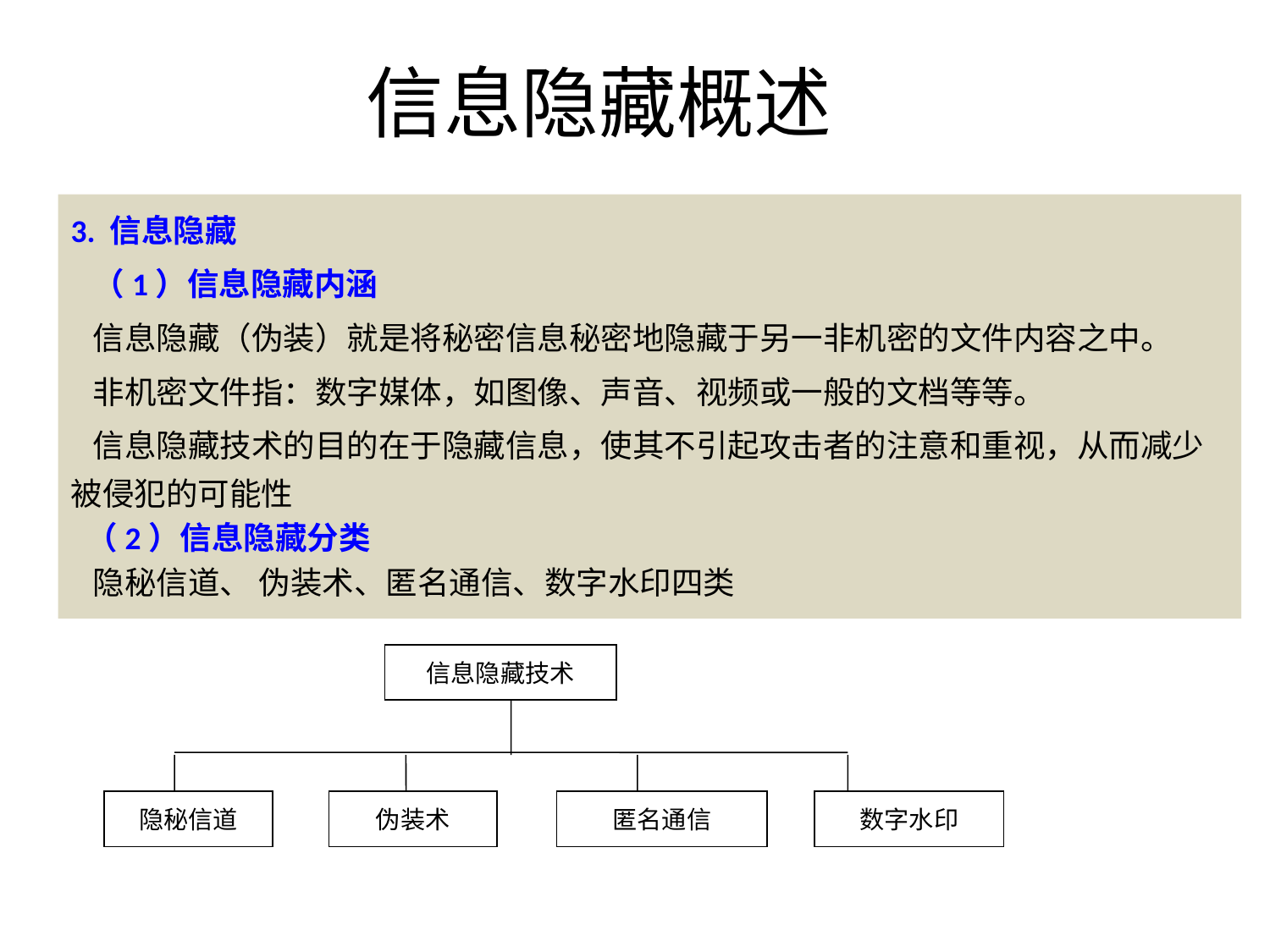

# 信息隐藏概述
3. 信息隐藏
  （1）信息隐藏内涵
  信息隐藏（伪装）就是将秘密信息秘密地隐藏于另一非机密的文件内容之中。
  非机密文件指：数字媒体，如图像、声音、视频或一般的文档等等。
  信息隐藏技术的目的在于隐藏信息，使其不引起攻击者的注意和重视，从而减少被侵犯的可能性
 （2）信息隐藏分类
  隐秘信道、 伪装术、匿名通信、数字水印四类

信息隐藏技术

隐秘信道
伪装术
匿名通信
数字水印